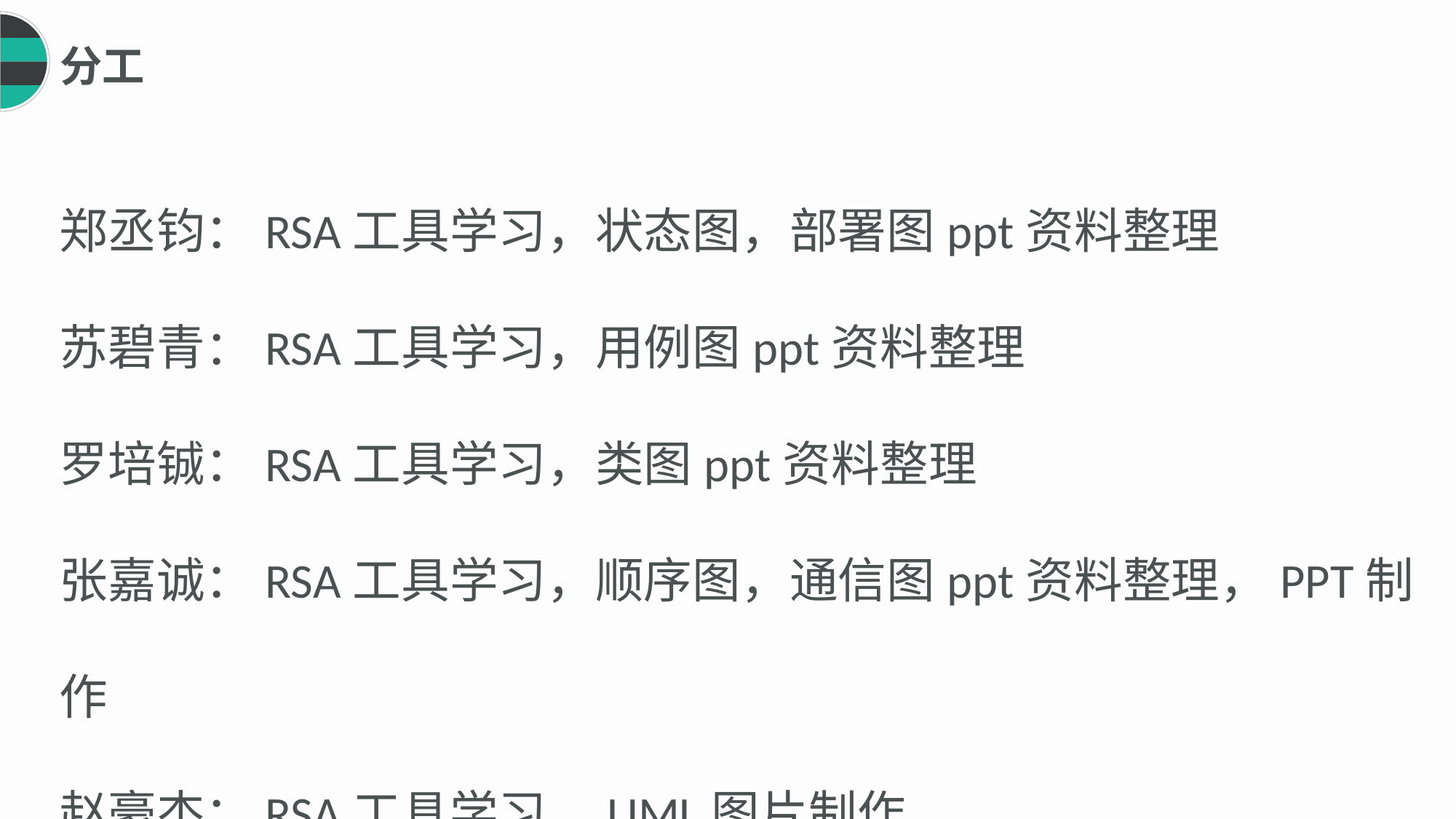

分工
郑丞钧：RSA工具学习，状态图，部署图ppt资料整理
苏碧青：RSA工具学习，用例图ppt资料整理
罗培铖：RSA工具学习，类图ppt资料整理
张嘉诚：RSA工具学习，顺序图，通信图ppt资料整理，PPT制作
赵豪杰：RSA工具学习，UML图片制作